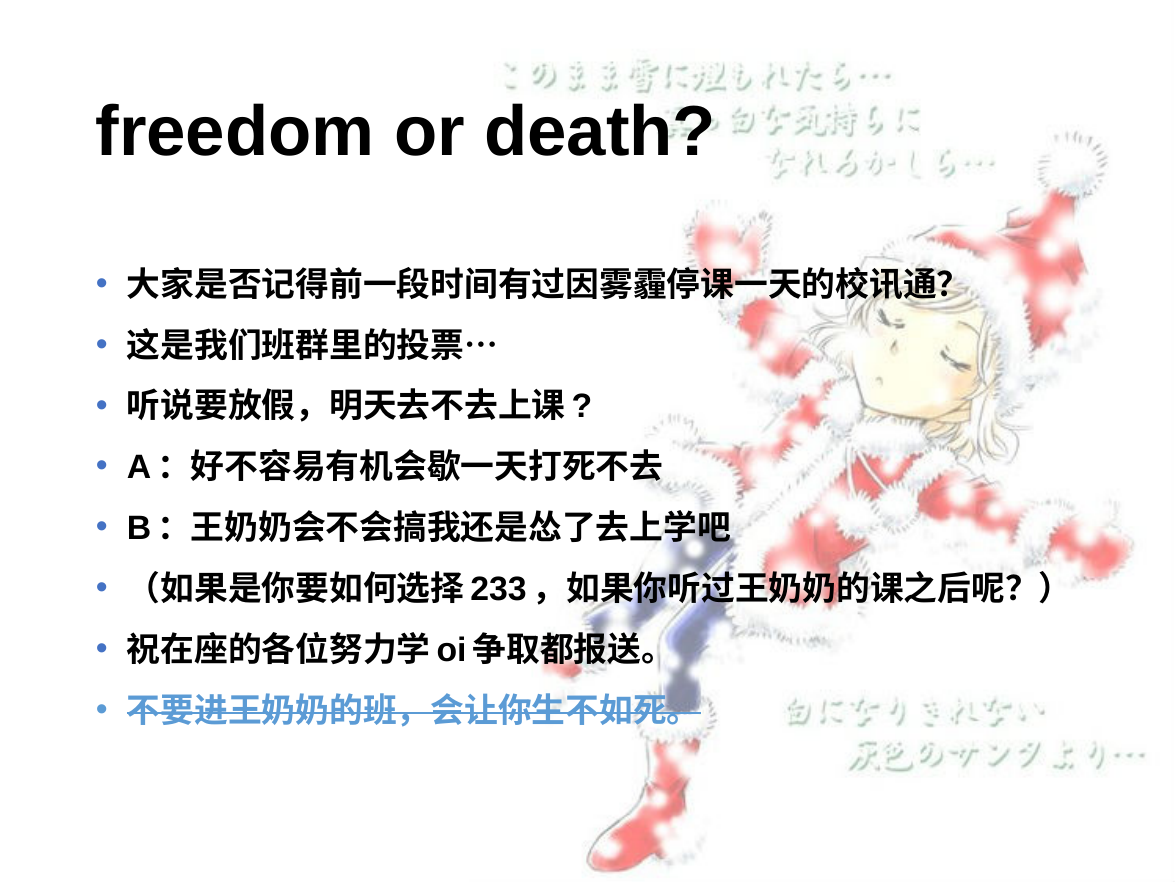

# freedom or death?
大家是否记得前一段时间有过因雾霾停课一天的校讯通？
这是我们班群里的投票…
听说要放假，明天去不去上课?
A：好不容易有机会歇一天打死不去
B：王奶奶会不会搞我还是怂了去上学吧
（如果是你要如何选择233，如果你听过王奶奶的课之后呢？）
祝在座的各位努力学oi争取都报送。
不要进王奶奶的班，会让你生不如死。